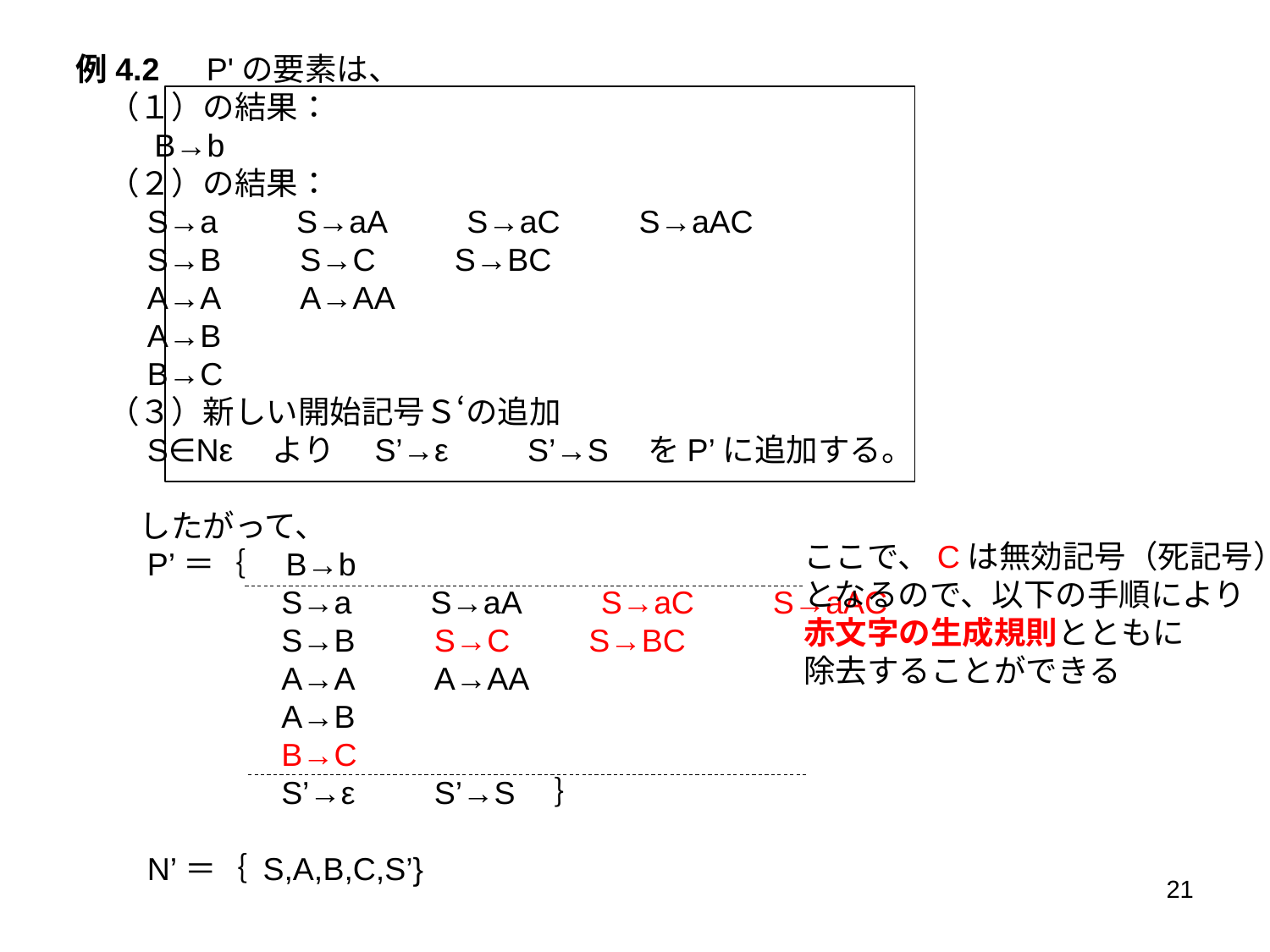

例4.2　P'の要素は、
　（１）の結果：
　　 B→b
　（２）の結果：
　　S→a　　S→aA　　S→aC　　S→aAC
　　S→B　　S→C　　S→BC
　　A→A　　A→AA
　　A→B
　　B→C
　（３）新しい開始記号Ｓ‘の追加
　　S∈Nε　より　S’→ε　　S’→S　をP’に追加する。

　　したがって、
　　P’＝｛　B→b
　　　　　　 S→a　　S→aA　　S→aC　　S→aAC
　　　　　　 S→B　　S→C　　S→BC
　　　　　 　A→A　　A→AA
　　　　　　 A→B
　　　　　　 B→C
　　　　　　 S’→ε　　S’→S　｝

　　N’＝｛ S,A,B,C,S’}

ここで、Cは無効記号（死記号）
となるので、以下の手順により
赤文字の生成規則とともに
除去することができる
21